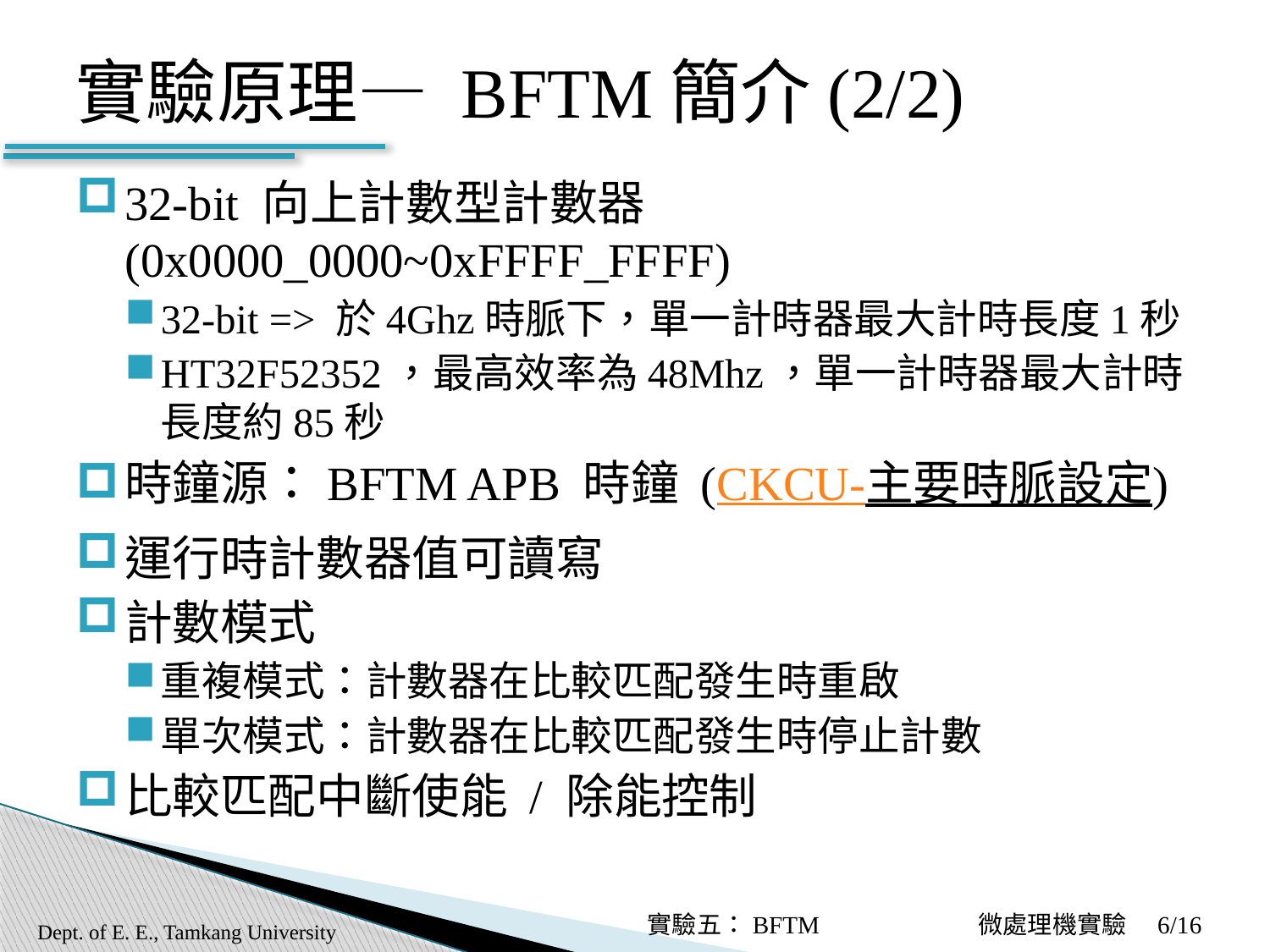

# 實驗原理— BFTM簡介(2/2)
32-bit 向上計數型計數器(0x0000_0000~0xFFFF_FFFF)
32-bit => 於4Ghz時脈下，單一計時器最大計時長度1秒
HT32F52352，最高效率為48Mhz，單一計時器最大計時長度約85秒
時鐘源：BFTM APB 時鐘 (CKCU-主要時脈設定)
運行時計數器值可讀寫
計數模式
重複模式：計數器在比較匹配發生時重啟
單次模式：計數器在比較匹配發生時停止計數
比較匹配中斷使能 / 除能控制